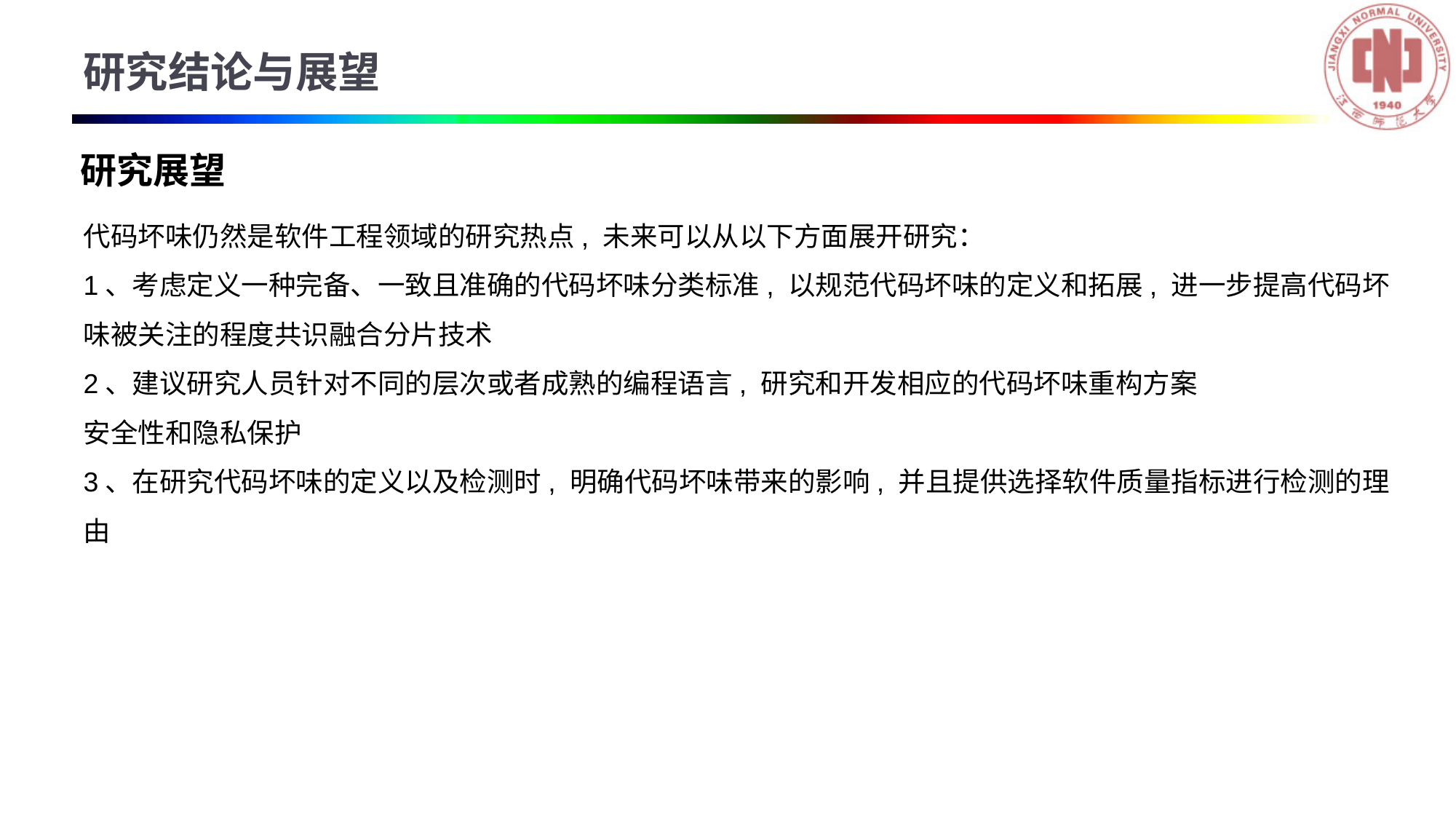

# 研究结论与展望
研究展望
代码坏味仍然是软件工程领域的研究热点, 未来可以从以下方面展开研究：
1、考虑定义一种完备、一致且准确的代码坏味分类标准, 以规范代码坏味的定义和拓展, 进一步提高代码坏味被关注的程度共识融合分片技术
2、建议研究人员针对不同的层次或者成熟的编程语言, 研究和开发相应的代码坏味重构方案
安全性和隐私保护
3、在研究代码坏味的定义以及检测时, 明确代码坏味带来的影响, 并且提供选择软件质量指标进行检测的理由
26